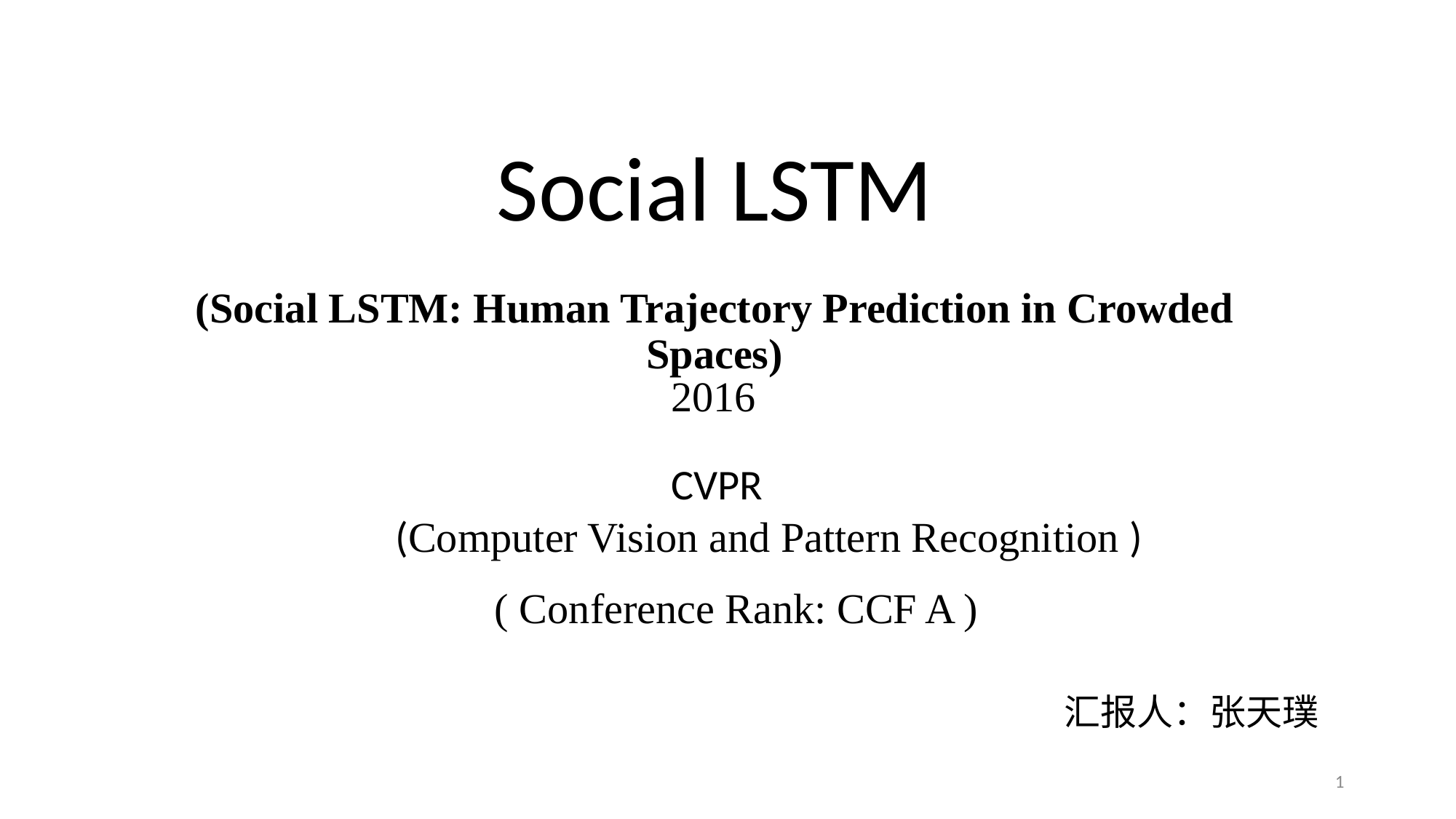

# Social LSTM (Social LSTM: Human Trajectory Prediction in Crowded Spaces)
2016
CVPR
(Computer Vision and Pattern Recognition )
( Conference Rank: CCF A )
汇报人：张天璞
1